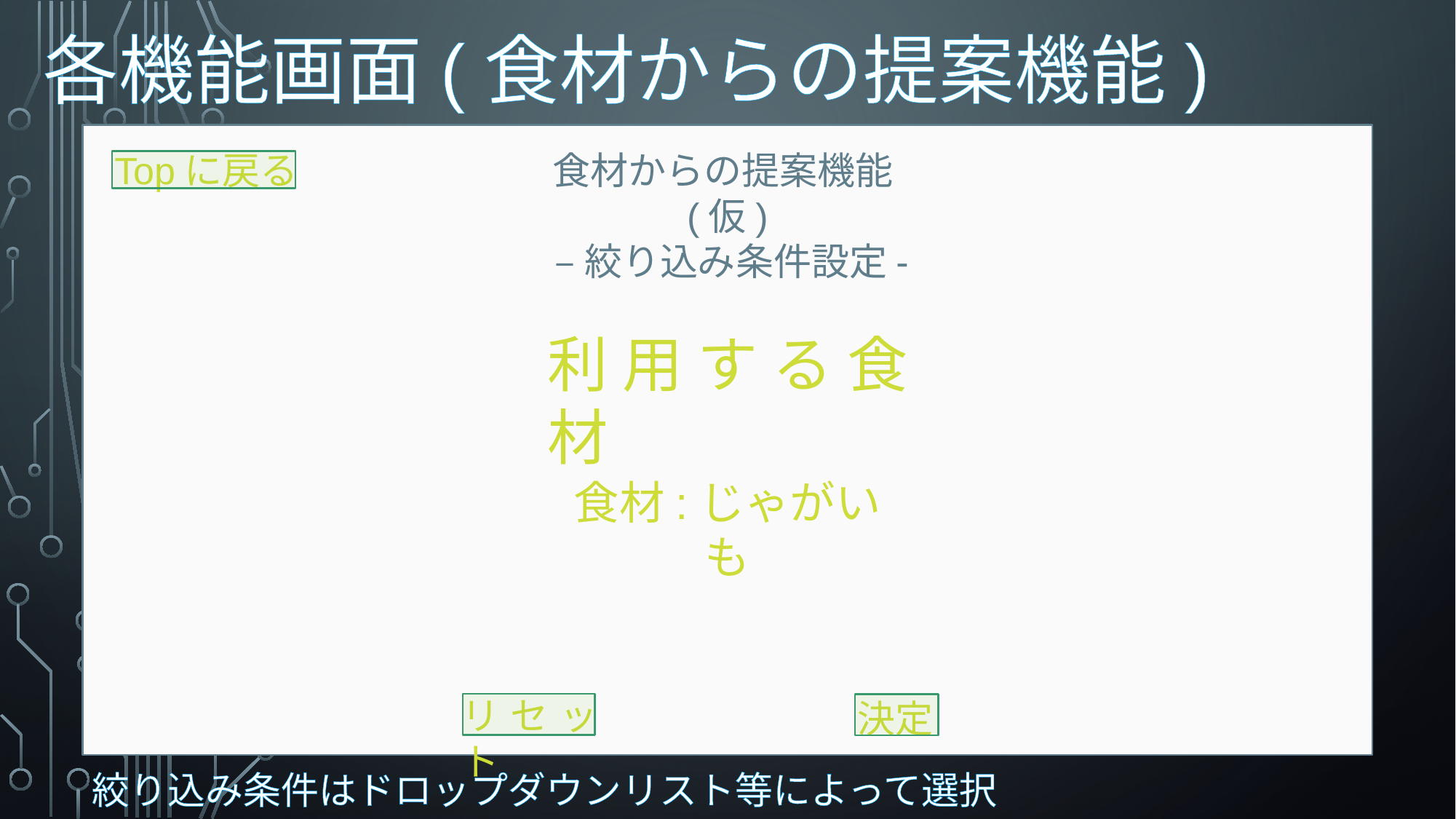

各機能画面(食材からの提案機能)

Topに戻る
食材からの提案機能(仮)
 –絞り込み条件設定-

利用する食材
食材:じゃがいも
リセット
決定

絞り込み条件はドロップダウンリスト等によって選択する